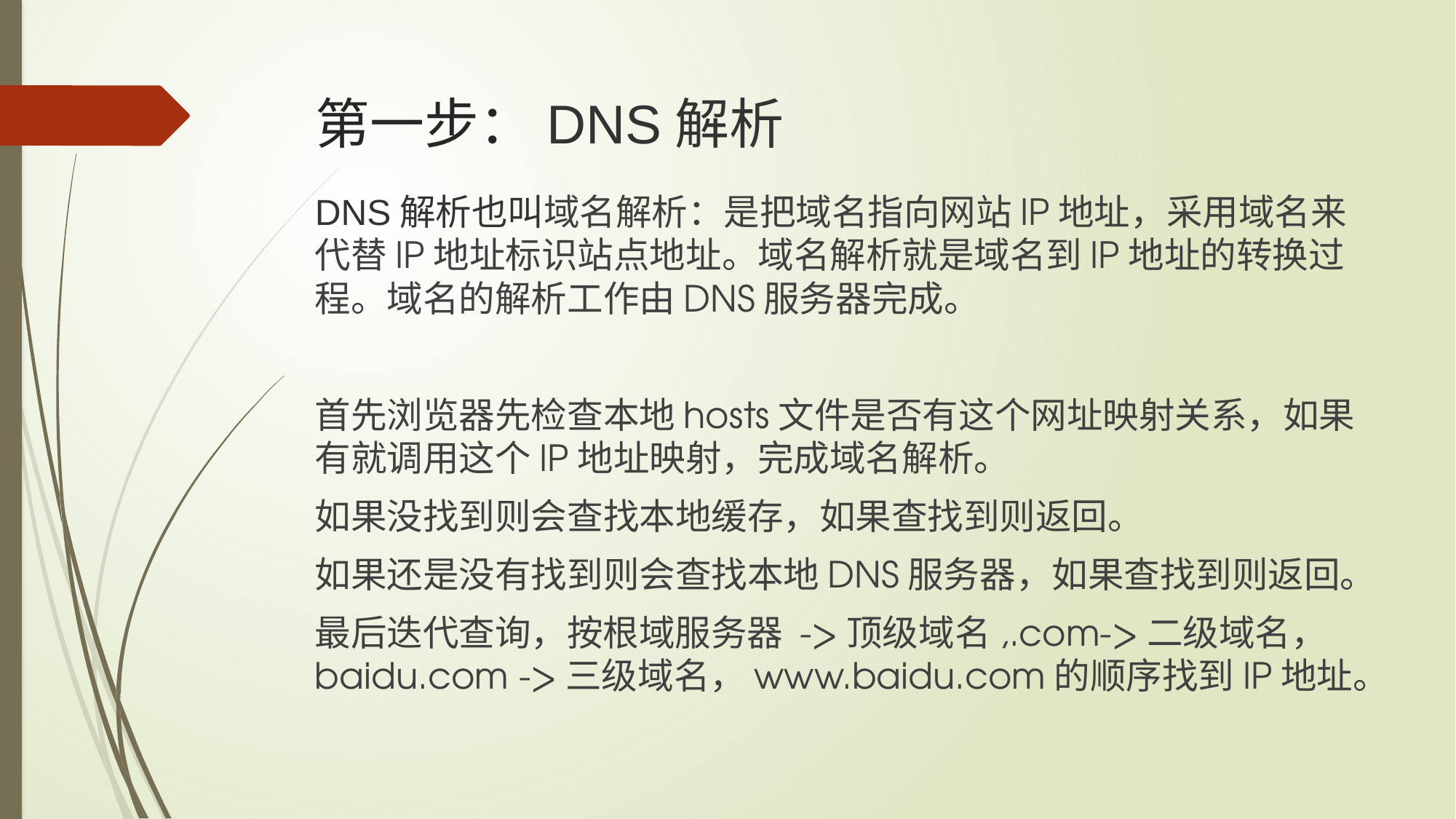

# 第一步：DNS解析
DNS解析也叫域名解析：是把域名指向网站IP地址，采用域名来代替IP地址标识站点地址。域名解析就是域名到IP地址的转换过程。域名的解析工作由DNS服务器完成。

首先浏览器先检查本地hosts文件是否有这个网址映射关系，如果有就调用这个IP地址映射，完成域名解析。
如果没找到则会查找本地缓存，如果查找到则返回。
如果还是没有找到则会查找本地DNS服务器，如果查找到则返回。
最后迭代查询，按根域服务器 ->顶级域名,.com->二级域名，baidu.com ->三级域名，www.baidu.com的顺序找到IP地址。